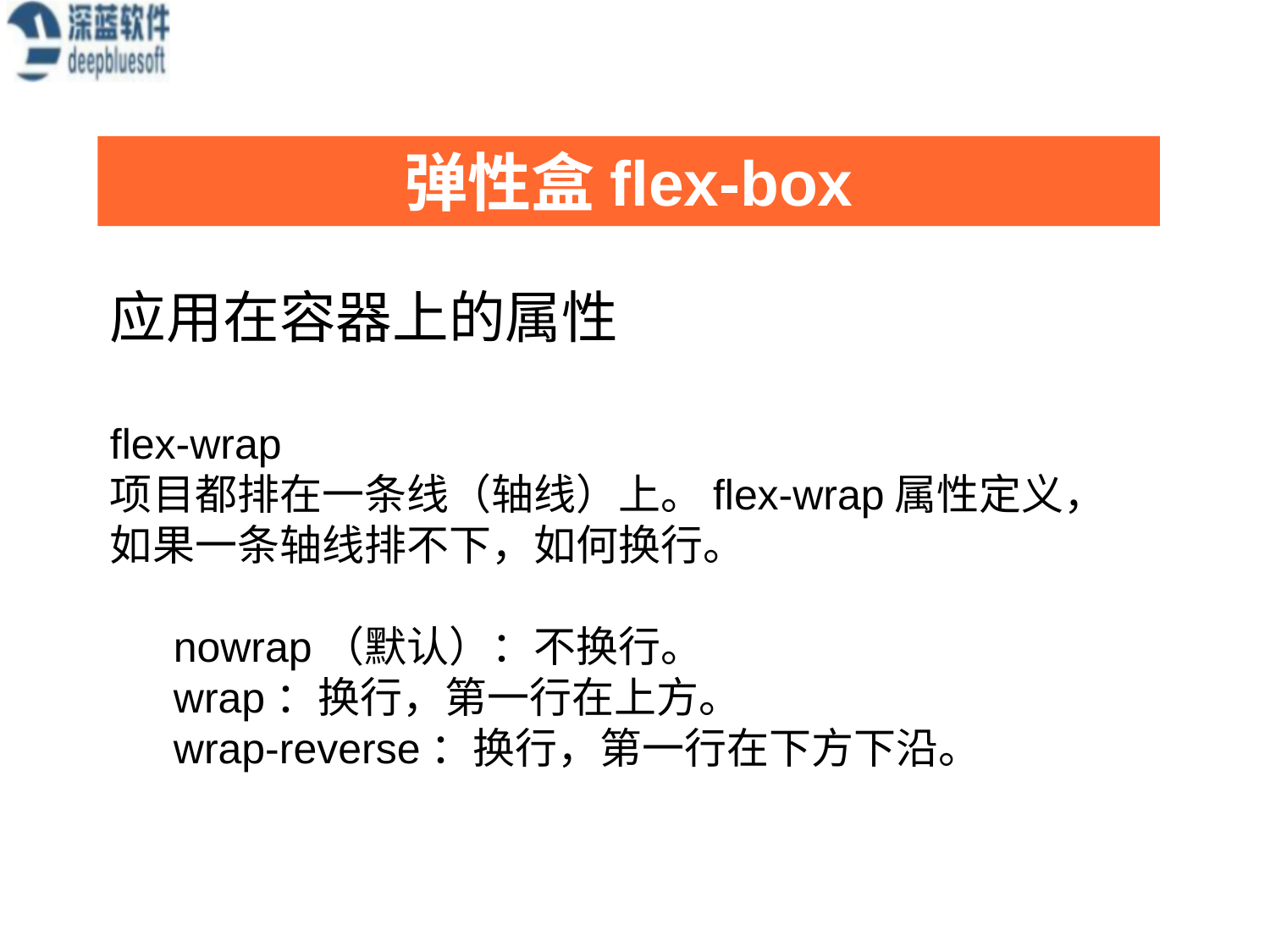

弹性盒flex-box

应用在容器上的属性

flex-wrap
项目都排在一条线（轴线）上。flex-wrap属性定义，如果一条轴线排不下，如何换行。

nowrap（默认）：不换行。
wrap：换行，第一行在上方。
wrap-reverse：换行，第一行在下方下沿。